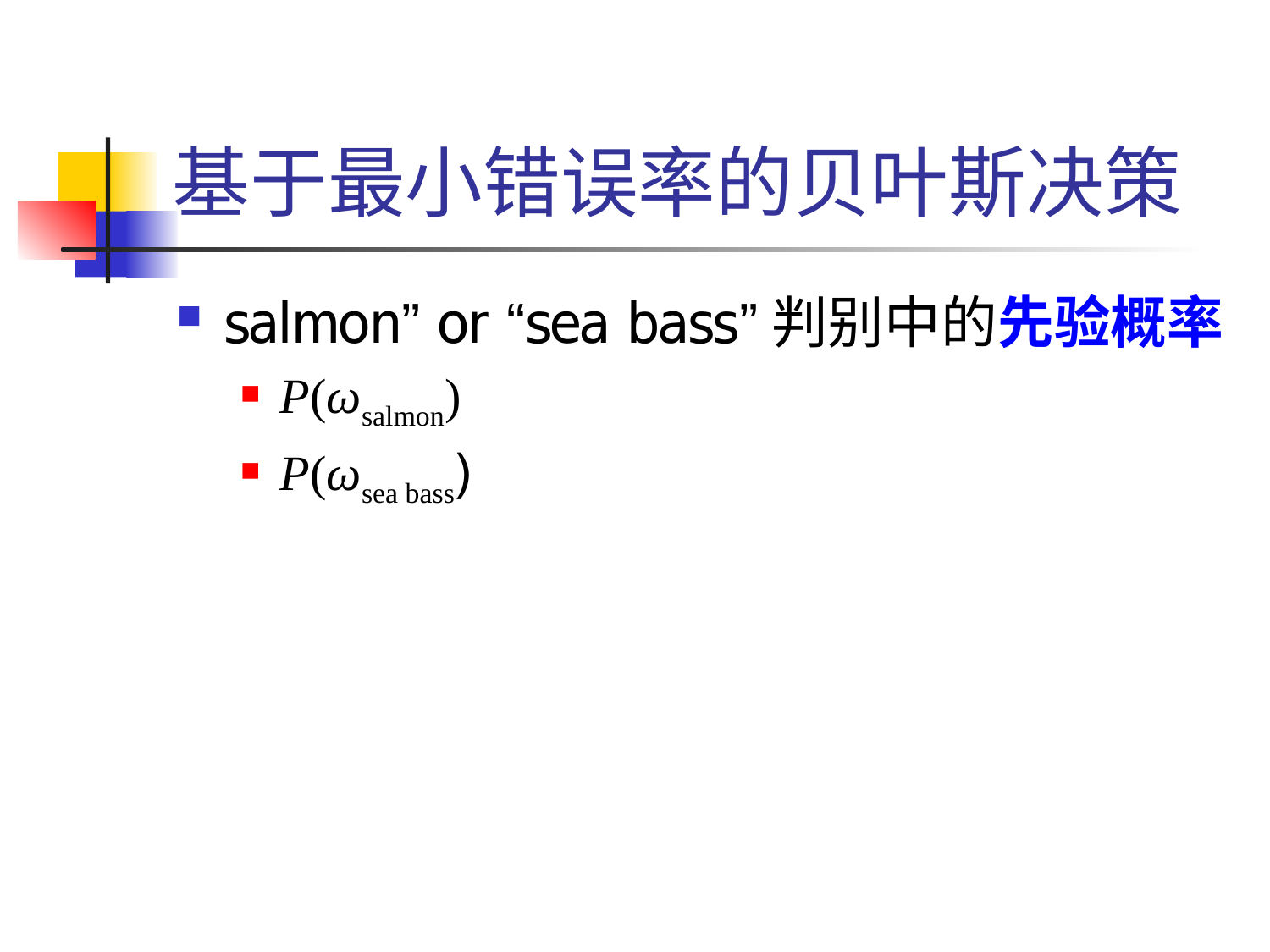

# 基于最小错误率的贝叶斯决策
salmon” or “sea bass”判别中的先验概率
P(ωsalmon)
P(ωsea bass)